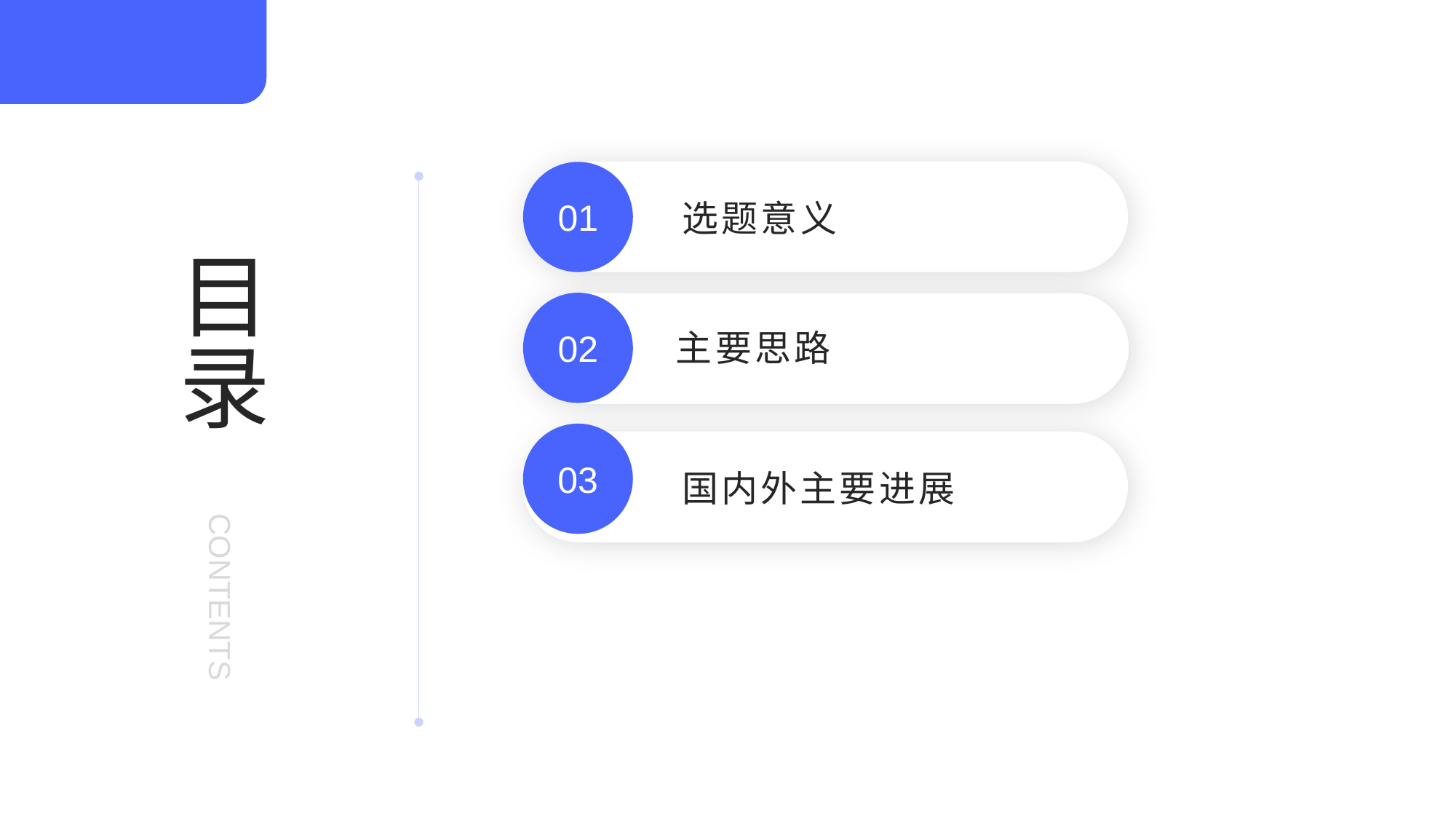

01
选题意义
目录
主要思路
02

03

国内外主要进展
CONTENTS